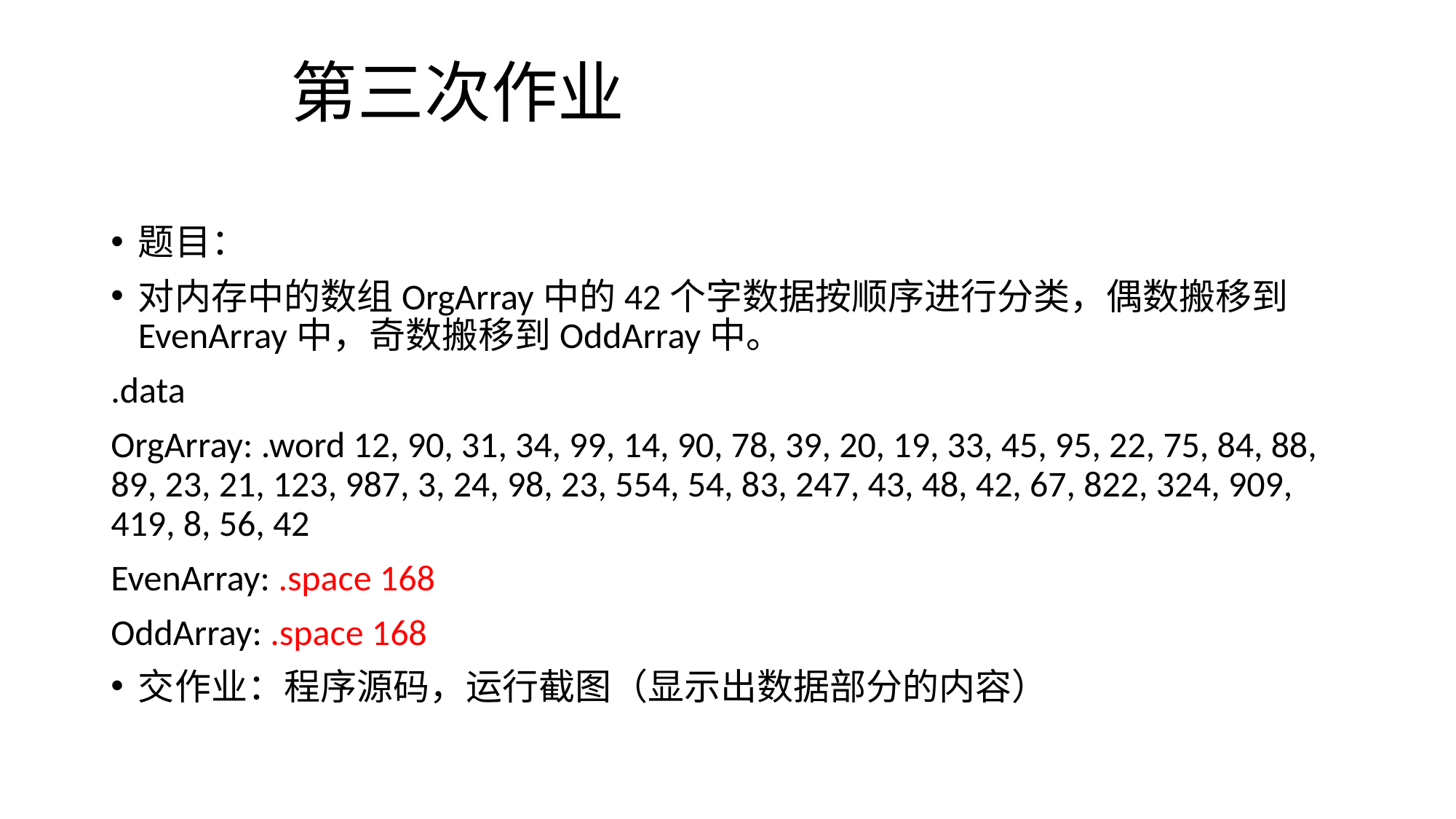

# 第三次作业
题目：
对内存中的数组OrgArray中的42个字数据按顺序进行分类，偶数搬移到EvenArray中，奇数搬移到OddArray中。
.data
OrgArray: .word 12, 90, 31, 34, 99, 14, 90, 78, 39, 20, 19, 33, 45, 95, 22, 75, 84, 88, 89, 23, 21, 123, 987, 3, 24, 98, 23, 554, 54, 83, 247, 43, 48, 42, 67, 822, 324, 909, 419, 8, 56, 42
EvenArray: .space 168
OddArray: .space 168
交作业：程序源码，运行截图（显示出数据部分的内容）